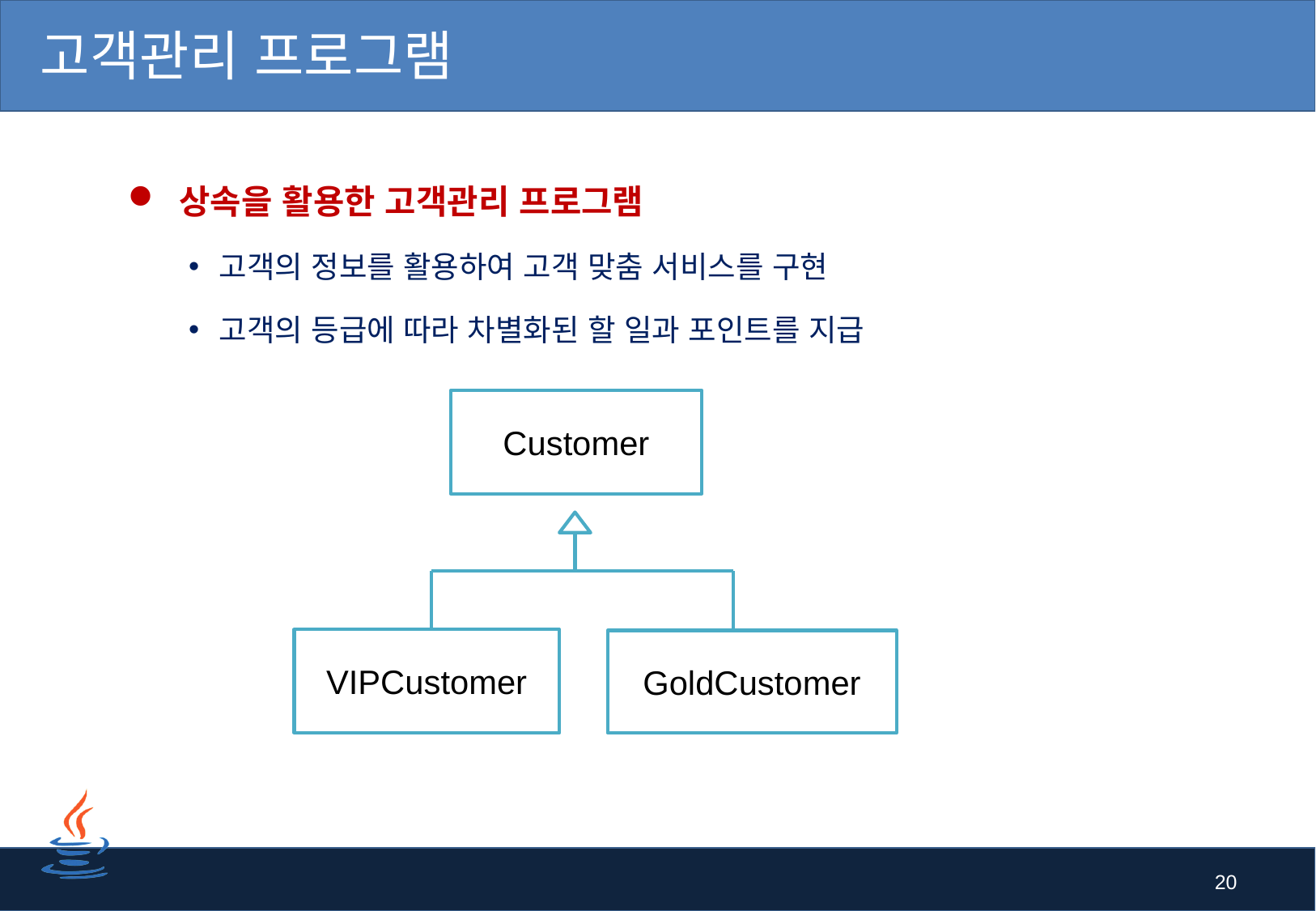

# 고객관리 프로그램
 상속을 활용한 고객관리 프로그램
고객의 정보를 활용하여 고객 맞춤 서비스를 구현
고객의 등급에 따라 차별화된 할 일과 포인트를 지급

Customer

VIPCustomer

GoldCustomer

20